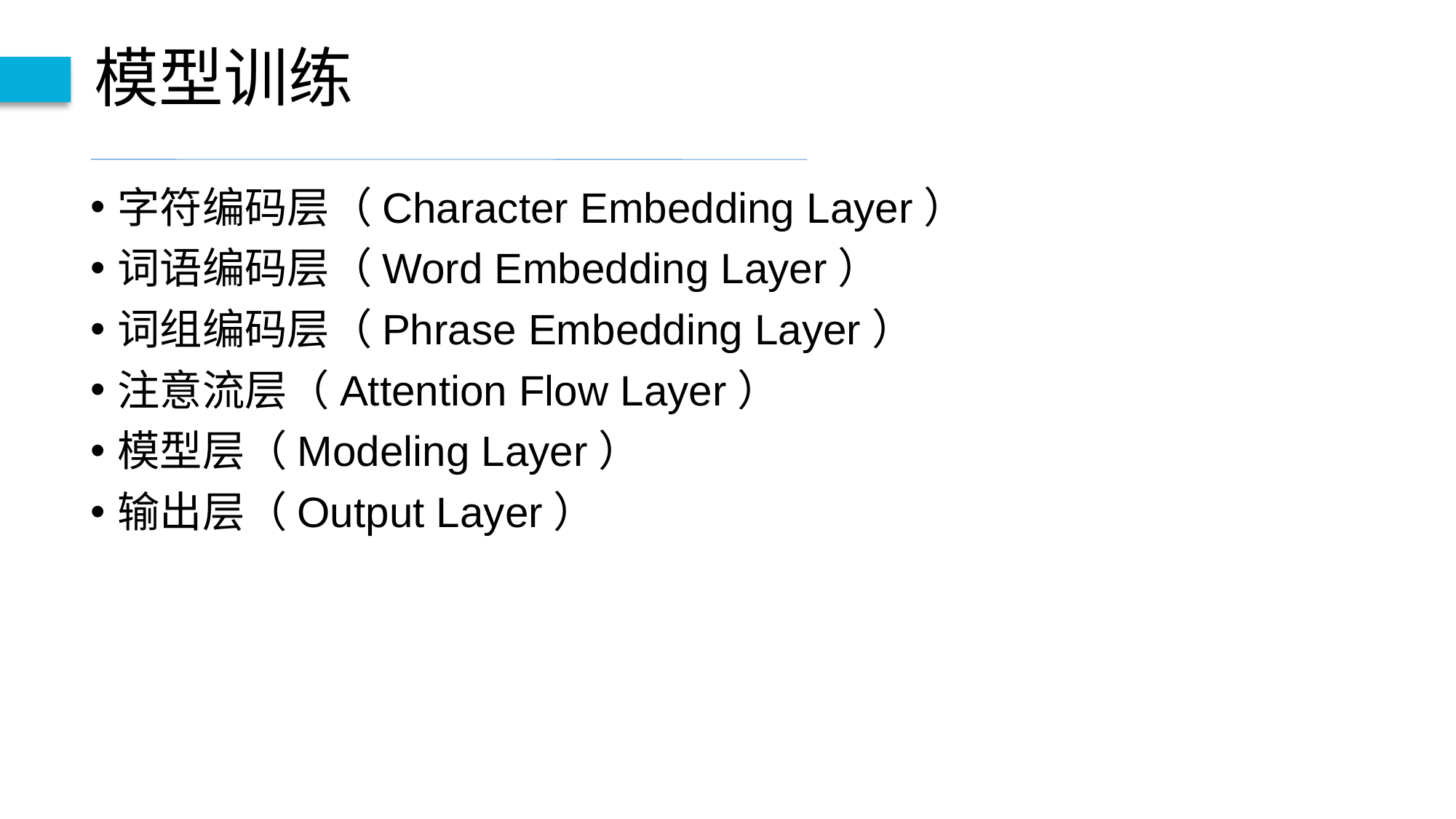

模型训练

字符编码层（Character Embedding Layer）
词语编码层（Word Embedding Layer）
词组编码层（Phrase Embedding Layer）
注意流层（Attention Flow Layer）
模型层（Modeling Layer）
输出层（Output Layer）